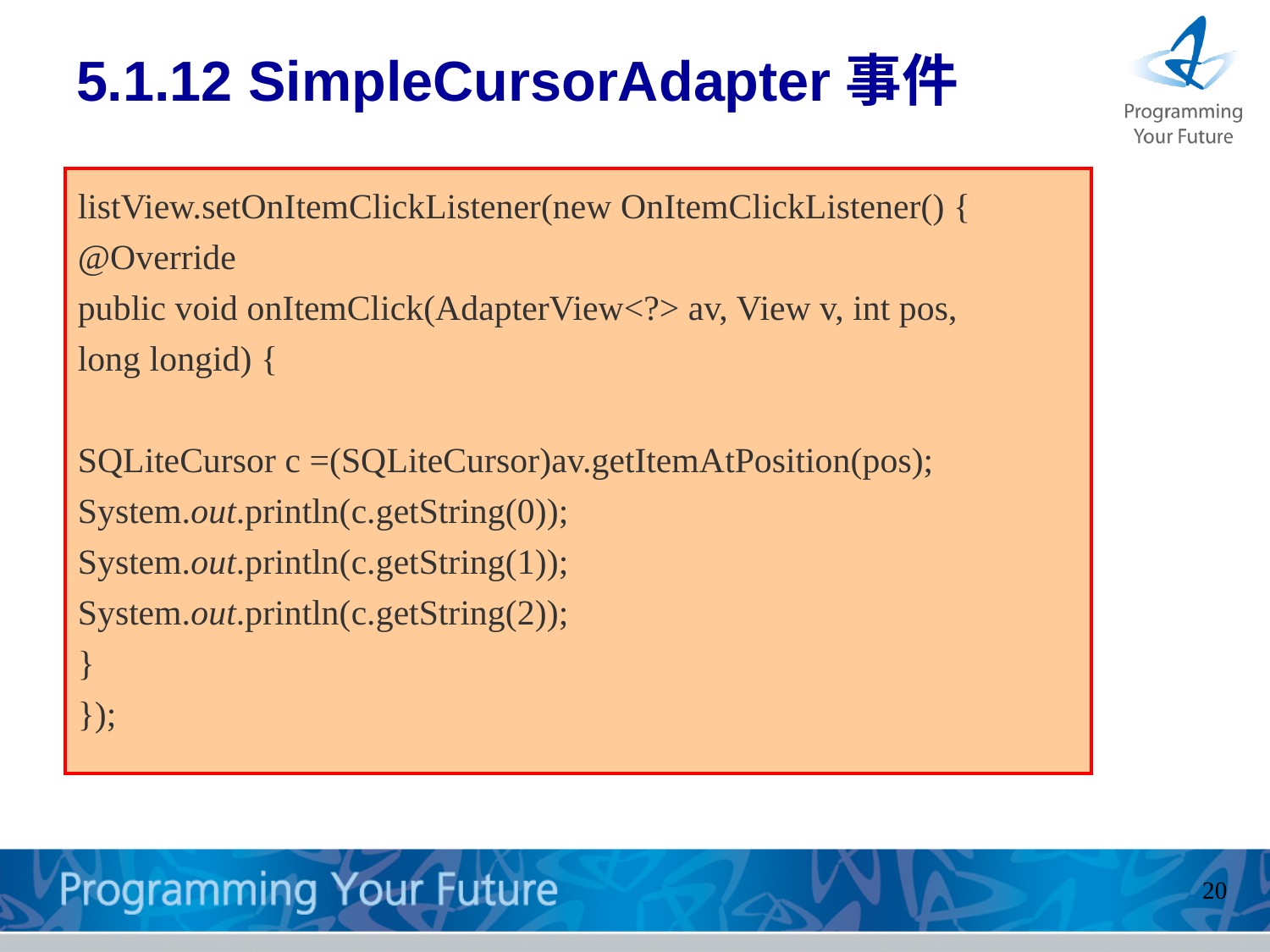

# 5.1.12 SimpleCursorAdapter事件
listView.setOnItemClickListener(new OnItemClickListener() {
@Override
public void onItemClick(AdapterView<?> av, View v, int pos,
long longid) {

SQLiteCursor c =(SQLiteCursor)av.getItemAtPosition(pos);
System.out.println(c.getString(0));
System.out.println(c.getString(1));
System.out.println(c.getString(2));
}
});